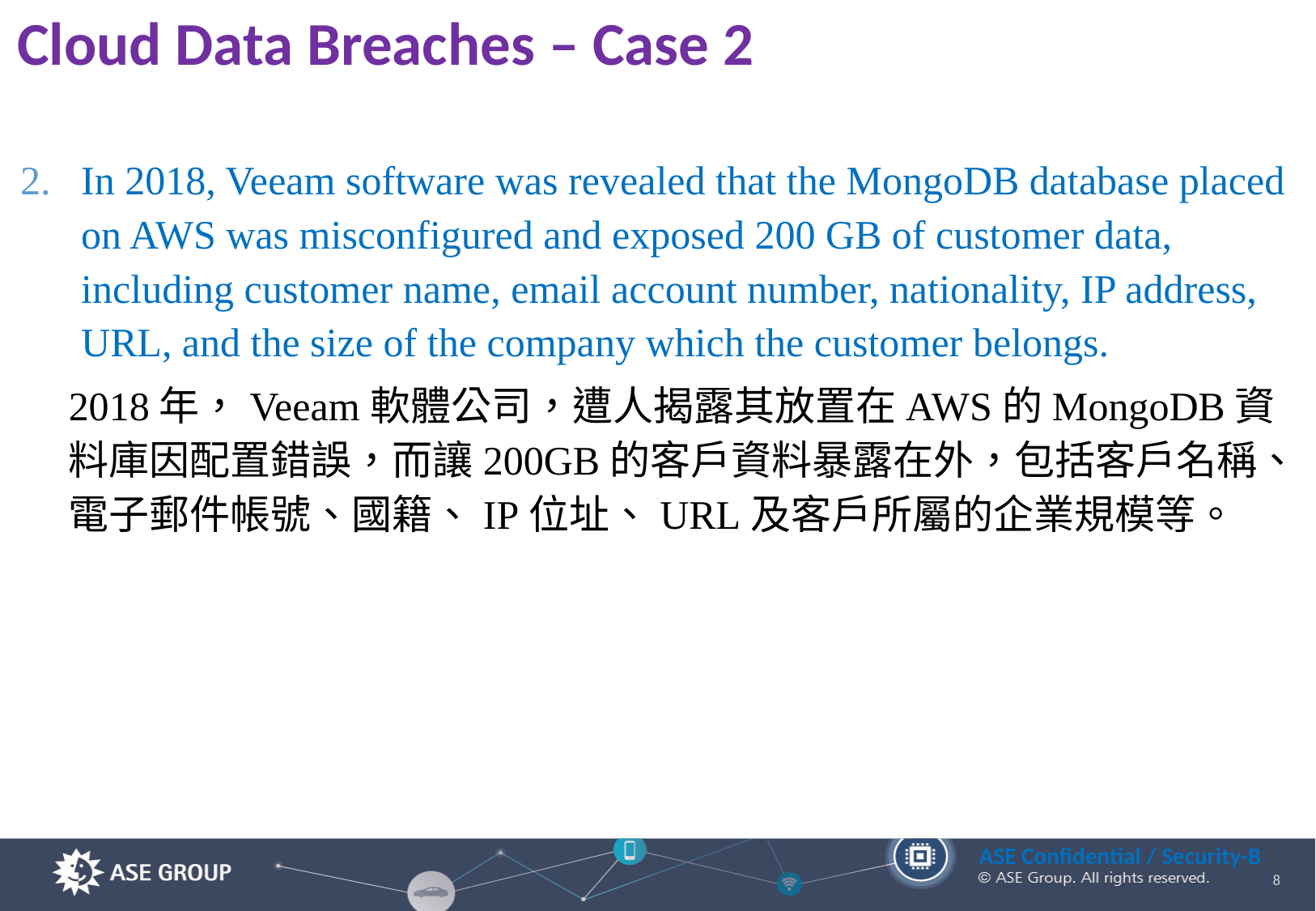

# Cloud Data Breaches – Case 2

In 2018, Veeam software was revealed that the MongoDB database placed on AWS was misconfigured and exposed 200 GB of customer data, including customer name, email account number, nationality, IP address, URL, and the size of the company which the customer belongs.
2018年，Veeam軟體公司，遭人揭露其放置在AWS的MongoDB資料庫因配置錯誤，而讓200GB的客戶資料暴露在外，包括客戶名稱、電子郵件帳號、國籍、IP位址、URL及客戶所屬的企業規模等。